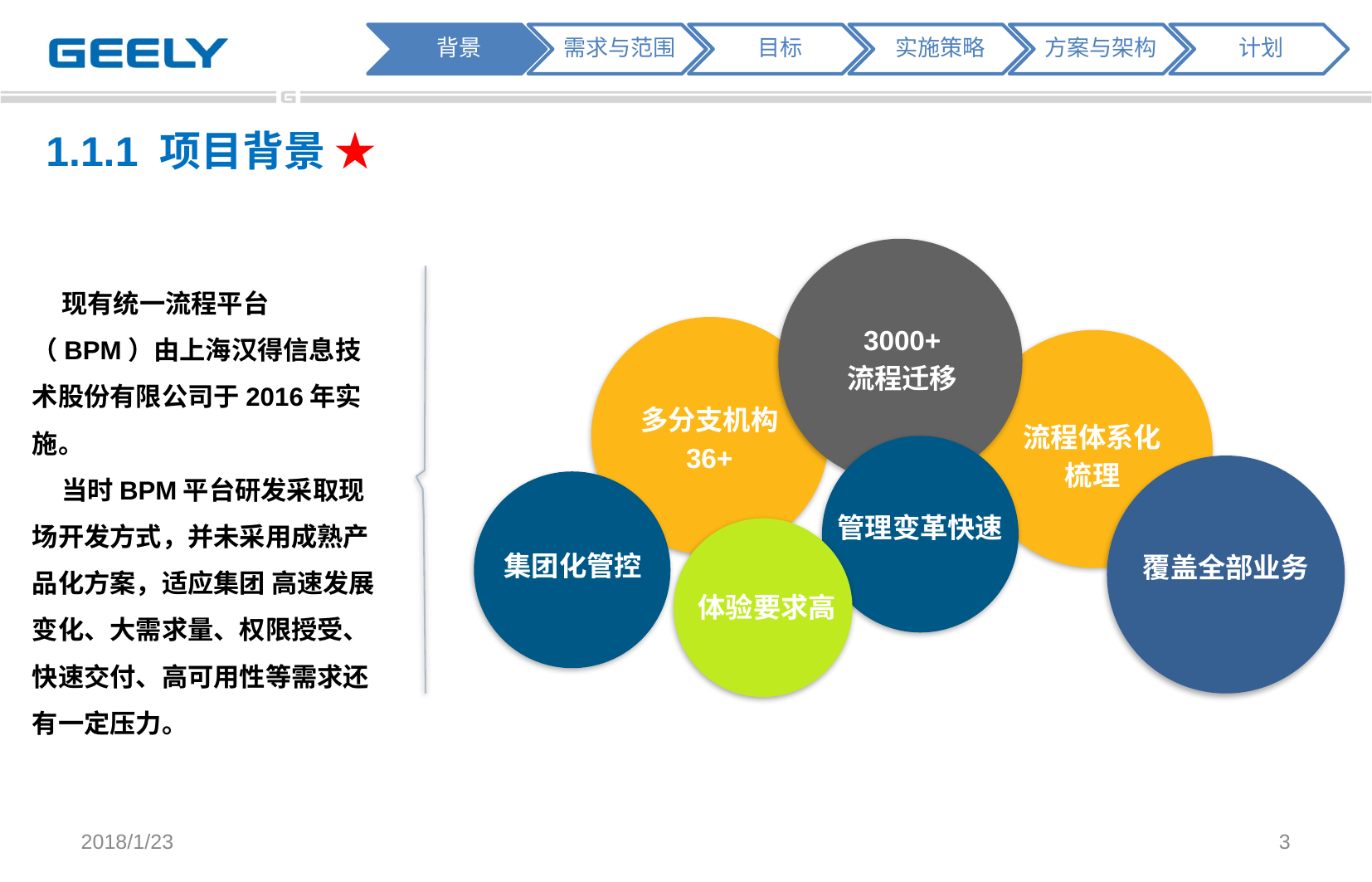

背景
需求与范围
目标
实施策略
方案与架构
计划
1.1.1 项目背景 ★

    现有统一流程平台（BPM）由上海汉得信息技术股份有限公司于2016年实施。
    当时BPM平台研发采取现场开发方式，并未采用成熟产品化方案，适应集团 高速发展变化、大需求量、权限授受、快速交付、高可用性等需求还有一定压力。

3000+
流程迁移

多分支机构
36+
流程体系化
梳理

管理变革快速

集团化管控
覆盖全部业务
体验要求高
2018/1/23
3